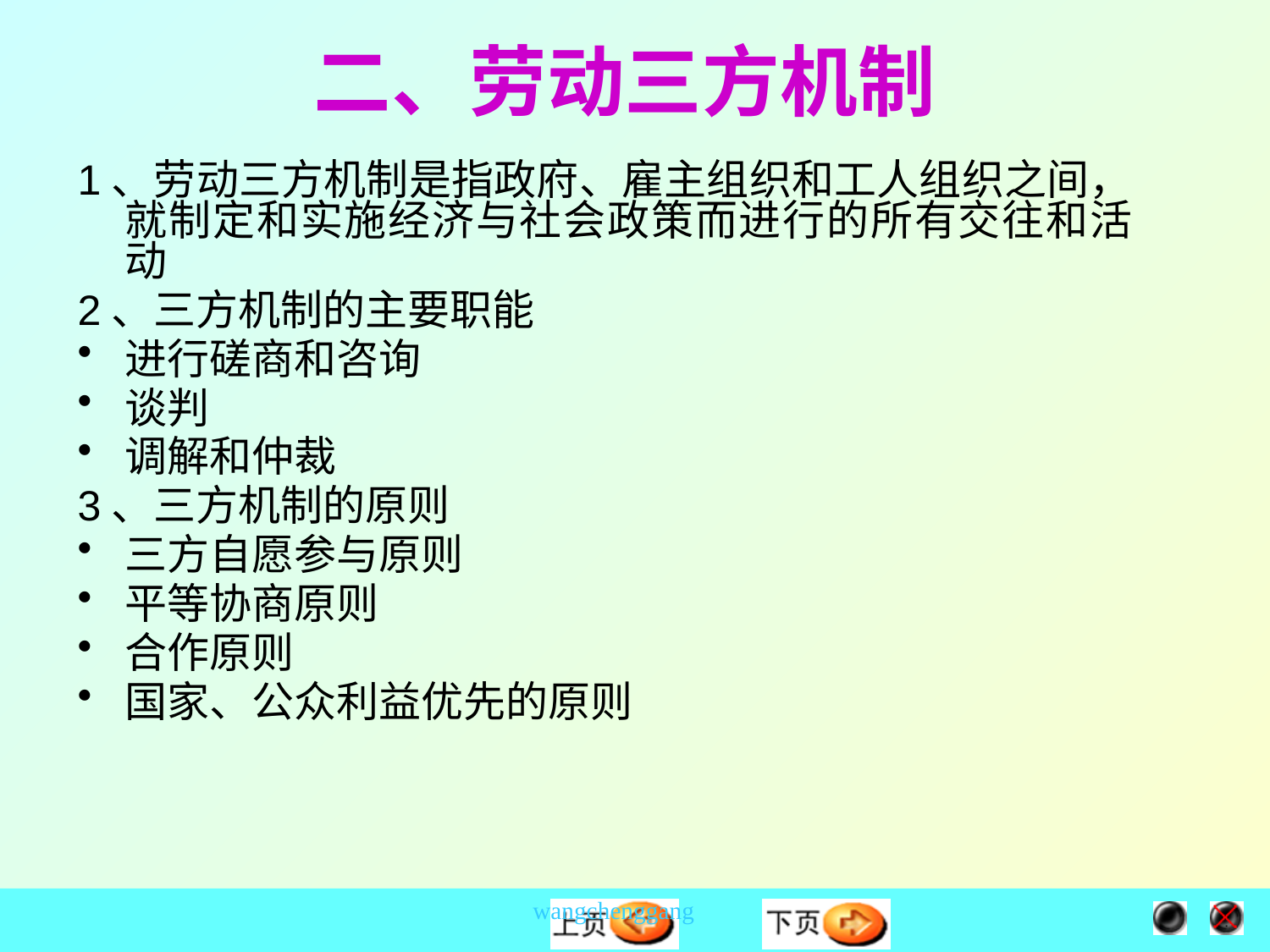

# 二、劳动三方机制
1、劳动三方机制是指政府、雇主组织和工人组织之间，就制定和实施经济与社会政策而进行的所有交往和活动
2、三方机制的主要职能
进行磋商和咨询
谈判
调解和仲裁
3、三方机制的原则
三方自愿参与原则
平等协商原则
合作原则
国家、公众利益优先的原则

wangchenggang